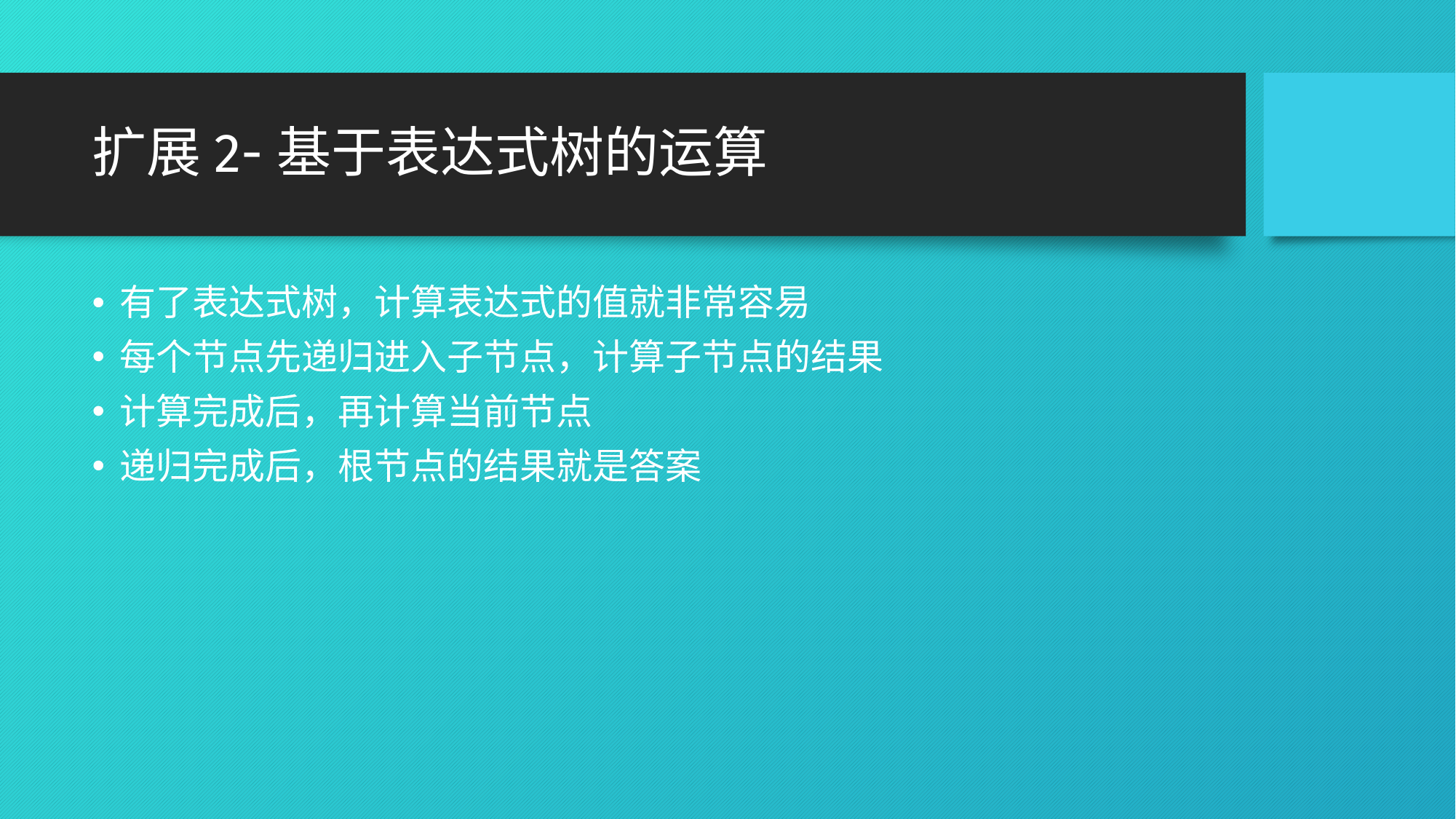

# 扩展2-基于表达式树的运算
有了表达式树，计算表达式的值就非常容易
每个节点先递归进入子节点，计算子节点的结果
计算完成后，再计算当前节点
递归完成后，根节点的结果就是答案